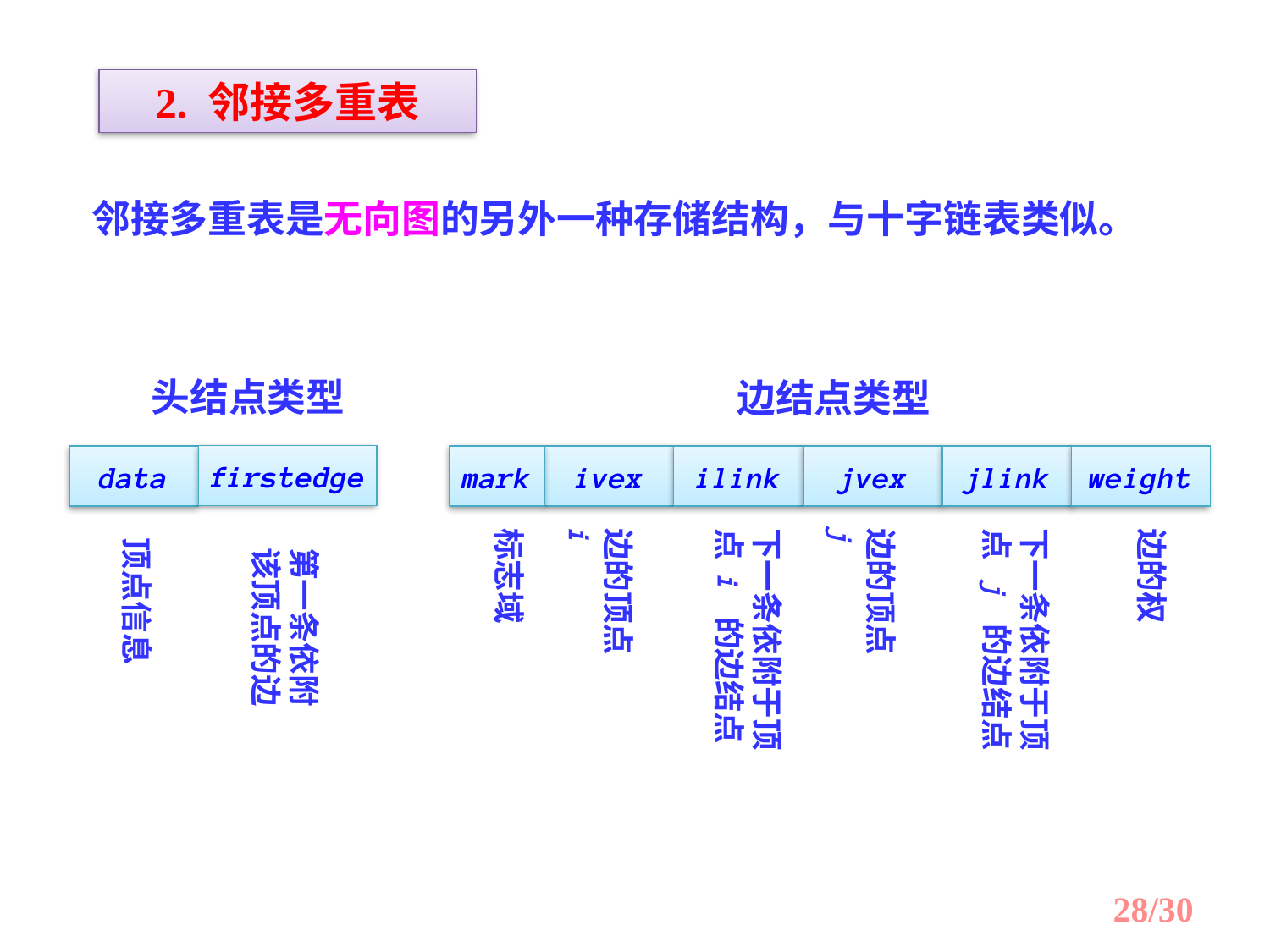

2. 邻接多重表
邻接多重表是无向图的另外一种存储结构，与十字链表类似。
头结点类型
边结点类型
firstedge
mark
ivex
ilink
jvex
jlink
weight
data
标志域
边的顶点 i
下一条依附于顶点 i 的边结点
边的顶点 j
下一条依附于顶点  j 的边结点
边的权
顶点信息
第一条依附该顶点的边
28/30